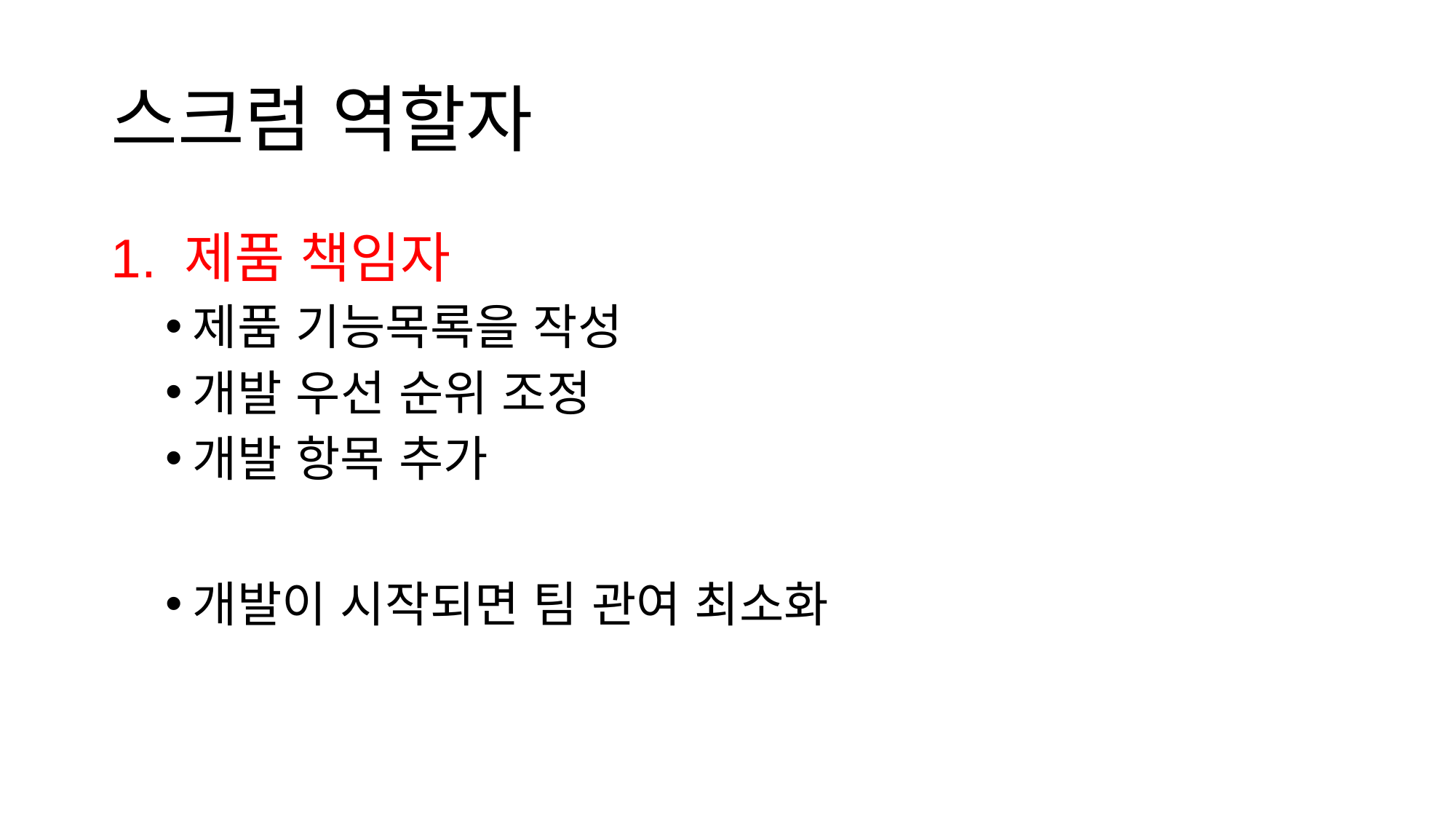

# 스크럼 역할자
1. 제품 책임자
제품 기능목록을 작성
개발 우선 순위 조정
개발 항목 추가

개발이 시작되면 팀 관여 최소화